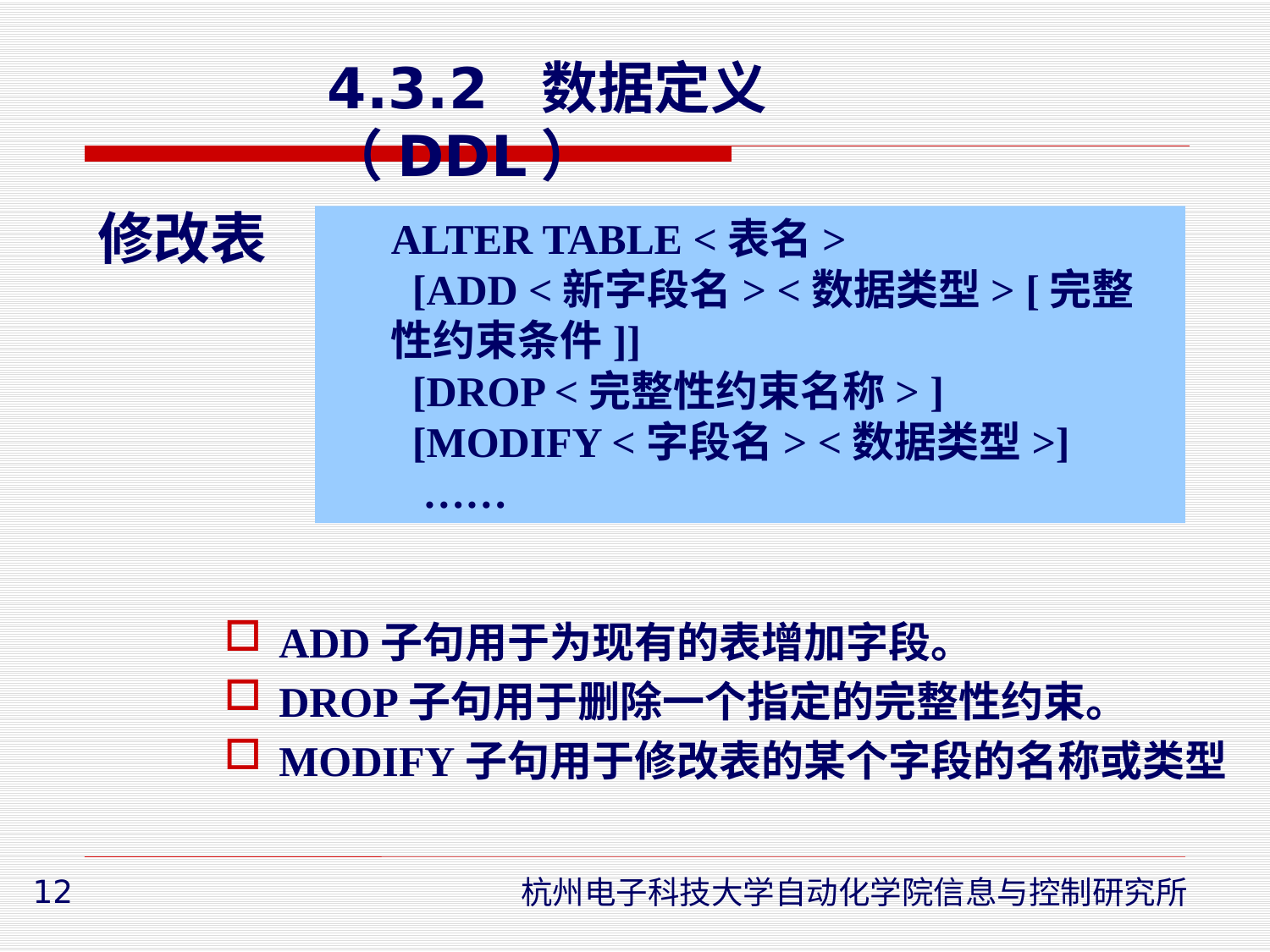

4.3.2  数据定义（DDL）
修改表

ADD子句用于为现有的表增加字段。
DROP子句用于删除一个指定的完整性约束。
MODIFY子句用于修改表的某个字段的名称或类型
ALTER TABLE <表名>
  [ADD <新字段名> <数据类型> [完整性约束条件]]
  [DROP <完整性约束名称> ]
  [MODIFY <字段名> <数据类型>]
   ……